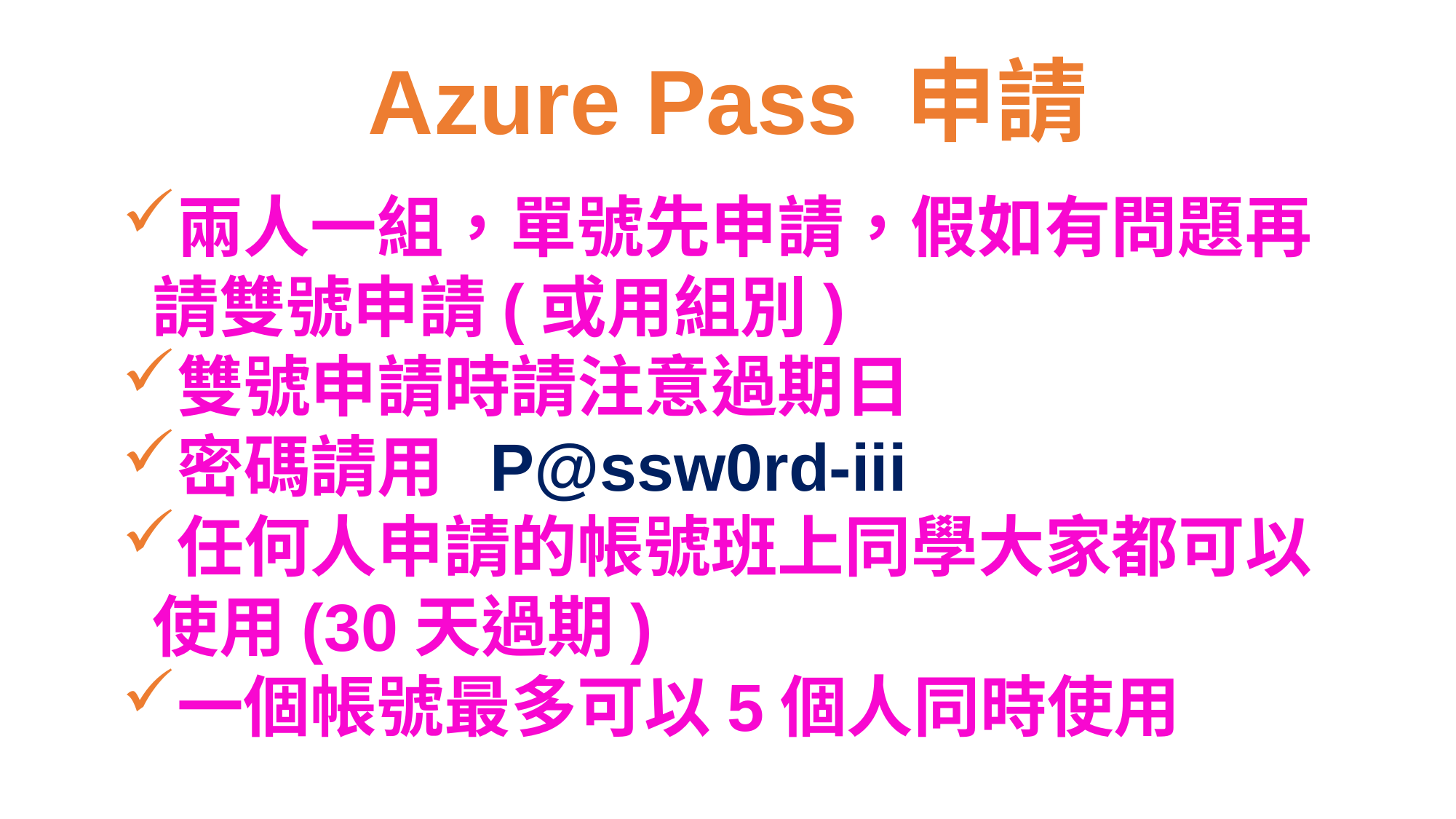

Azure Pass 申請
兩人一組，單號先申請，假如有問題再請雙號申請(或用組別)
雙號申請時請注意過期日
密碼請用  P@ssw0rd-iii
任何人申請的帳號班上同學大家都可以使用(30天過期)
一個帳號最多可以5個人同時使用